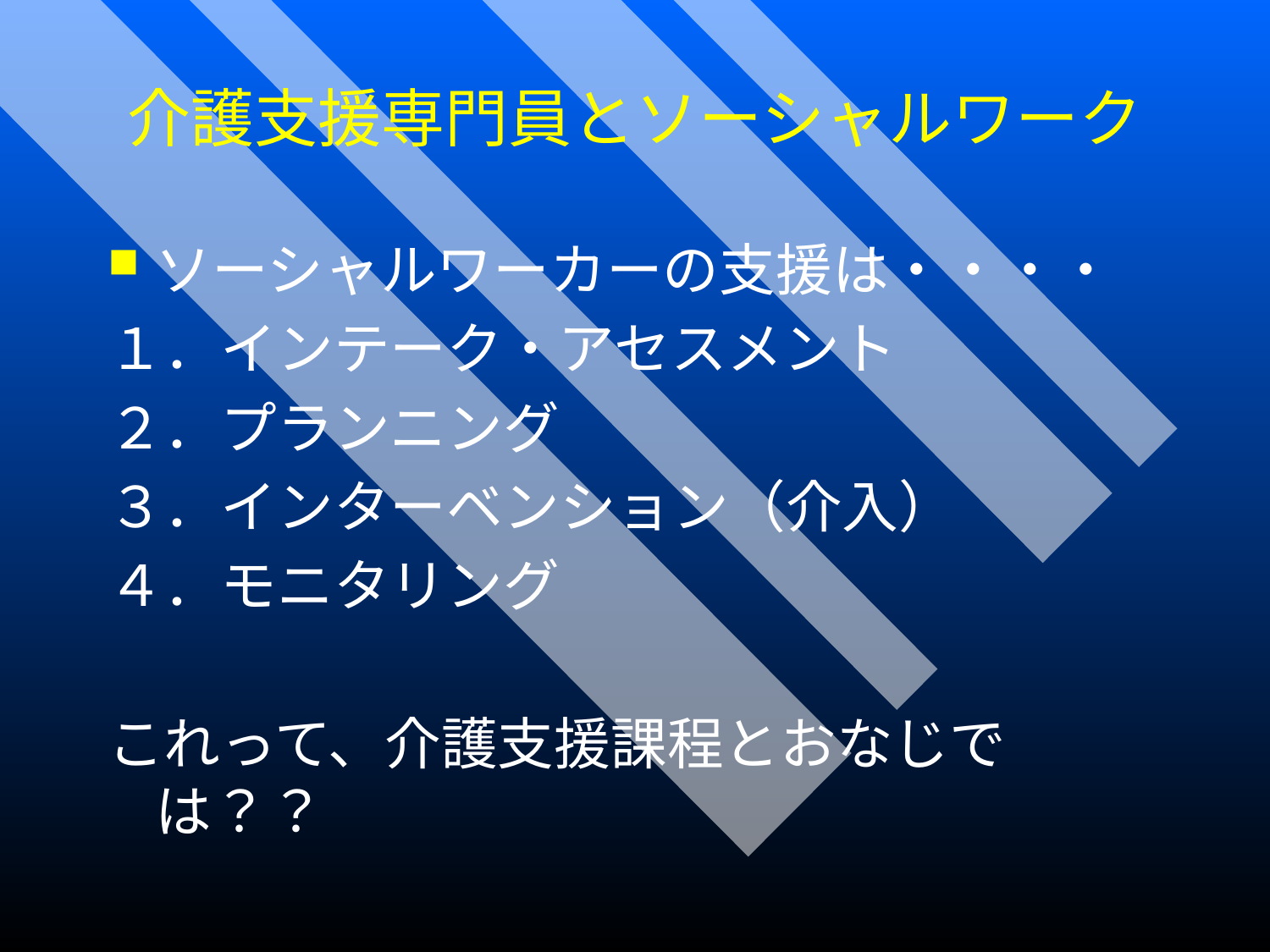

介護支援専門員とソーシャルワーク
ソーシャルワーカーの支援は・・・・
１．インテーク・アセスメント
２．プランニング
３．インターベンション（介入）
４．モニタリング

これって、介護支援課程とおなじでは？？